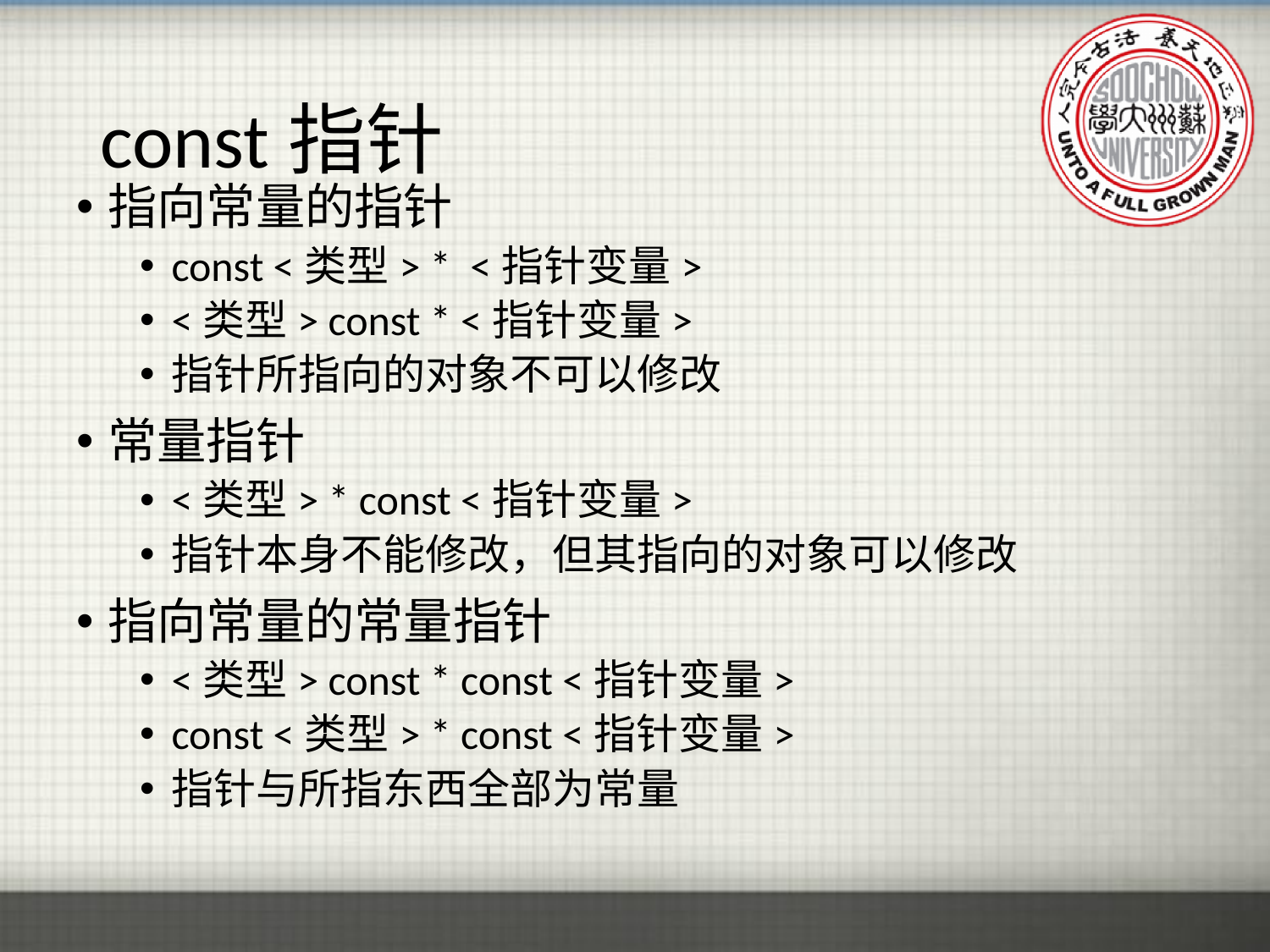

# const指针
指向常量的指针
const <类型> *  <指针变量>
<类型> const * <指针变量>
指针所指向的对象不可以修改
常量指针
<类型> * const <指针变量>
指针本身不能修改，但其指向的对象可以修改
指向常量的常量指针
<类型> const * const <指针变量>
const <类型> * const <指针变量>
指针与所指东西全部为常量